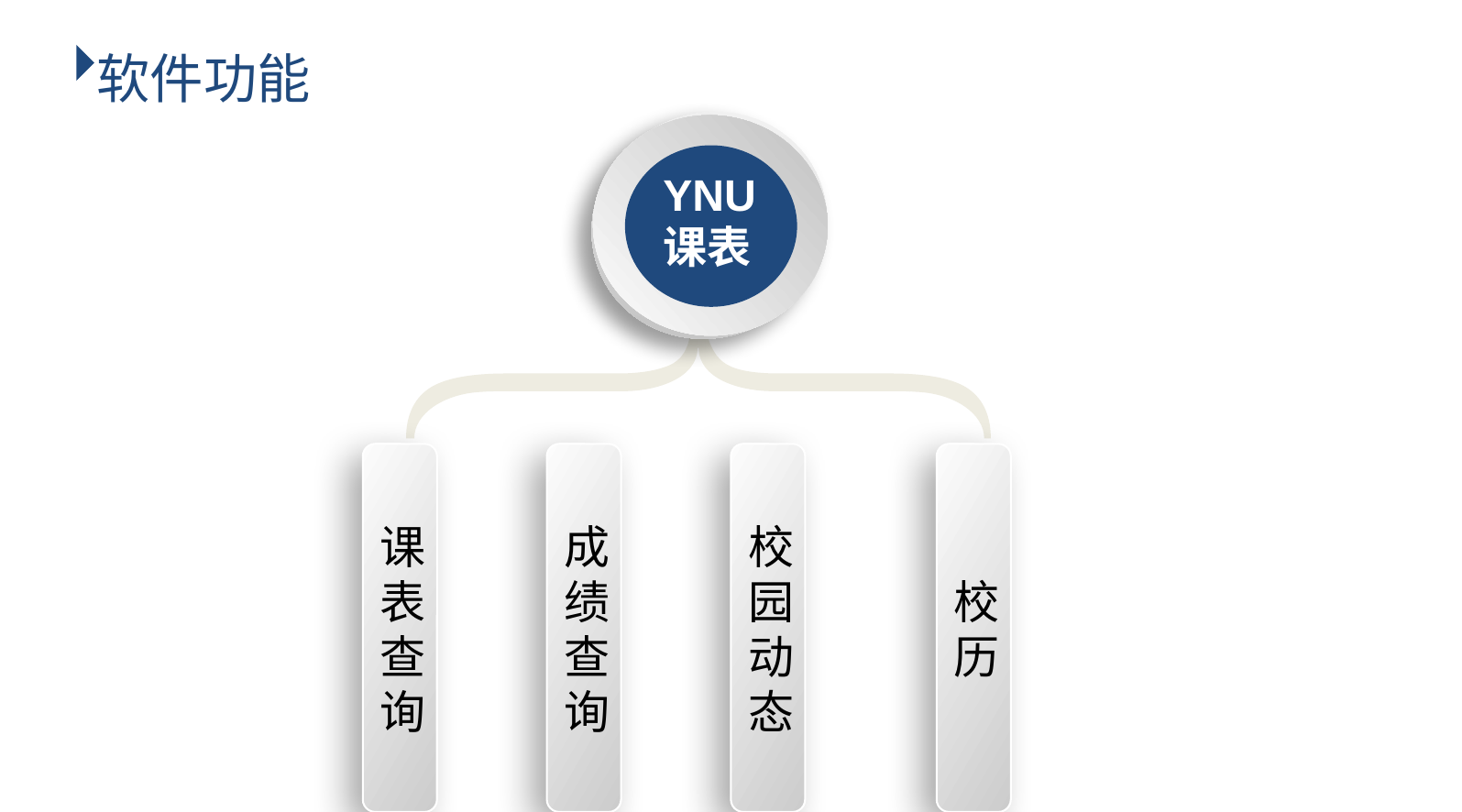

软件功能

YNU
课表

课表查询
成绩查询
校园动态
校历